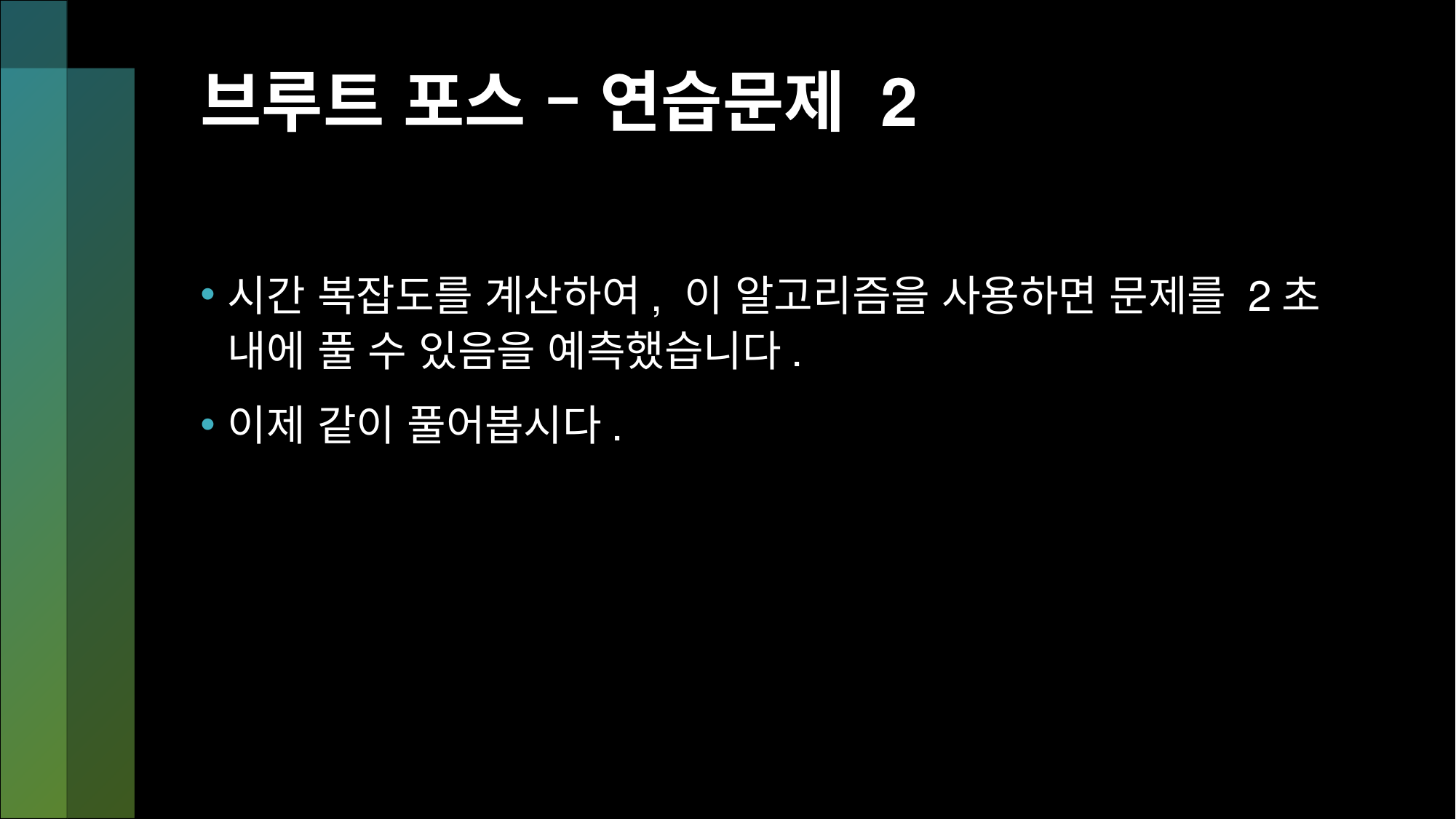

# 브루트 포스 – 연습문제 2
시간 복잡도를 계산하여, 이 알고리즘을 사용하면 문제를 2초 내에 풀 수 있음을 예측했습니다.
이제 같이 풀어봅시다.